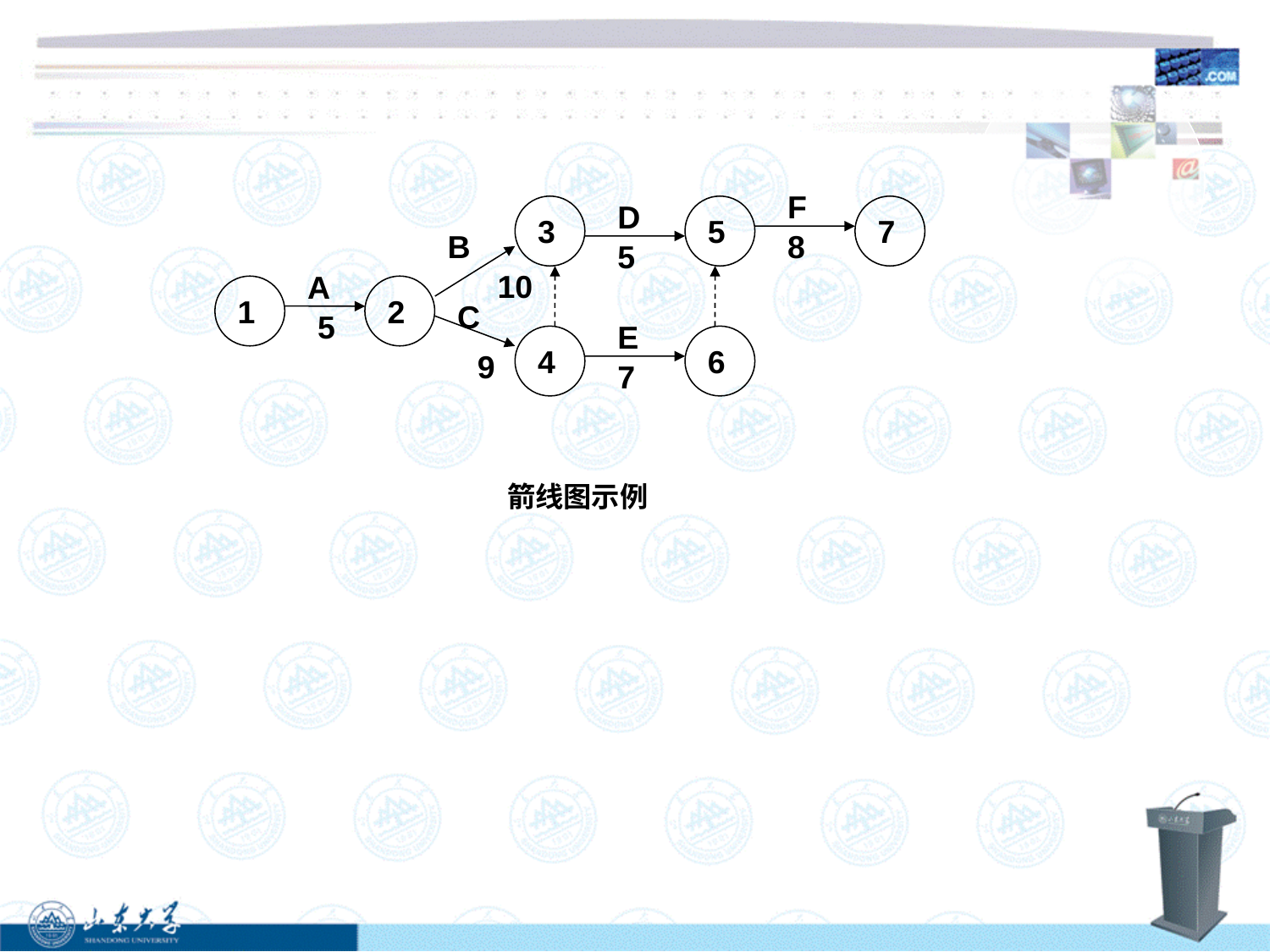

F
3
D
5
7
B

8

5

A
10

1
2
C

5

E
4
6
9

7
箭线图示例